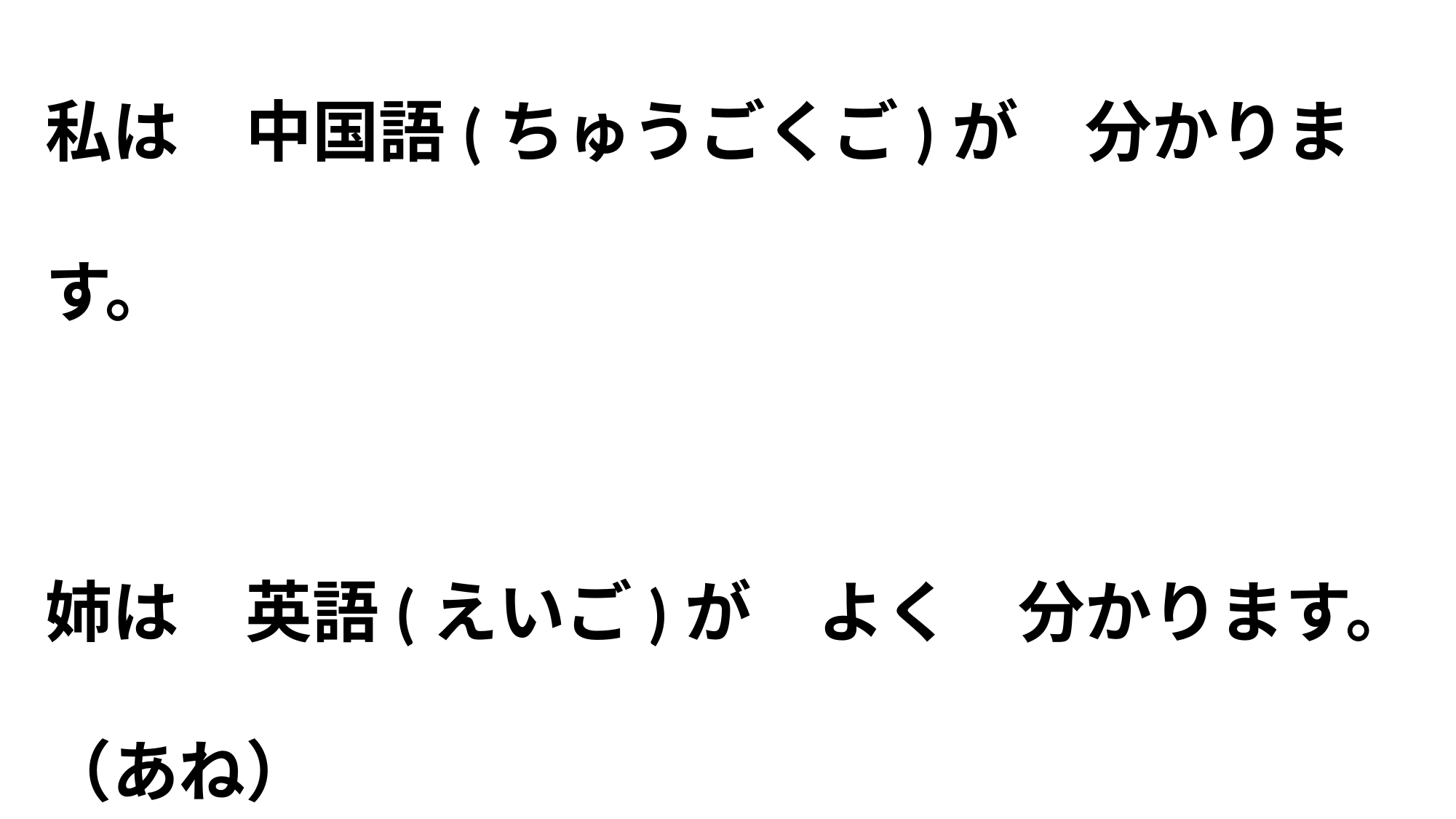

私は　中国語(ちゅうごくご)が　分かります。

姉は　英語(えいご)が　よく　分かります。
（あね）